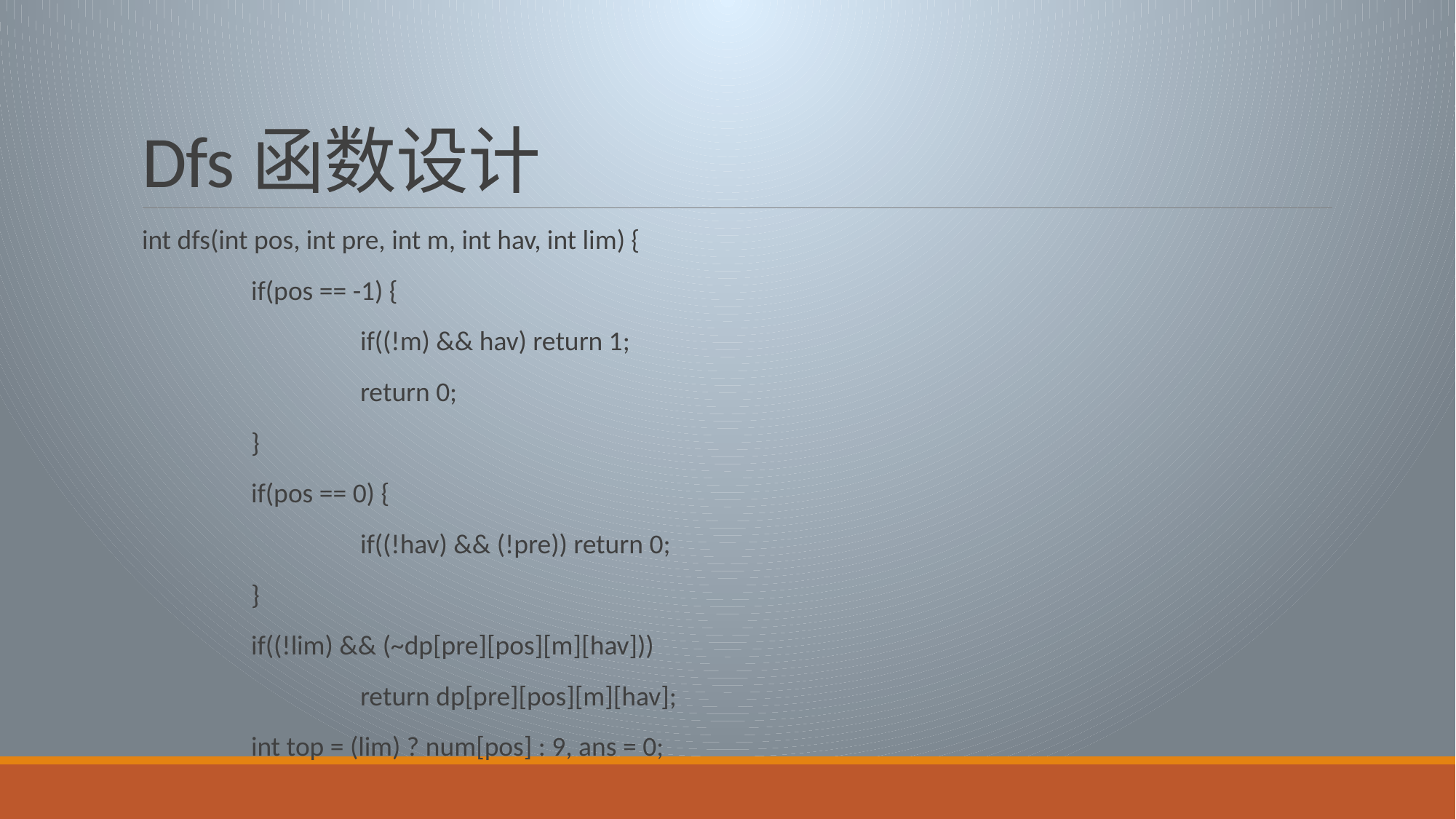

# Dfs函数设计
int dfs(int pos, int pre, int m, int hav, int lim) {
	if(pos == -1) {
		if((!m) && hav) return 1;
		return 0;
	}
	if(pos == 0) {
		if((!hav) && (!pre)) return 0;
	}
	if((!lim) && (~dp[pre][pos][m][hav]))
		return dp[pre][pos][m][hav];
	int top = (lim) ? num[pos] : 9, ans = 0;